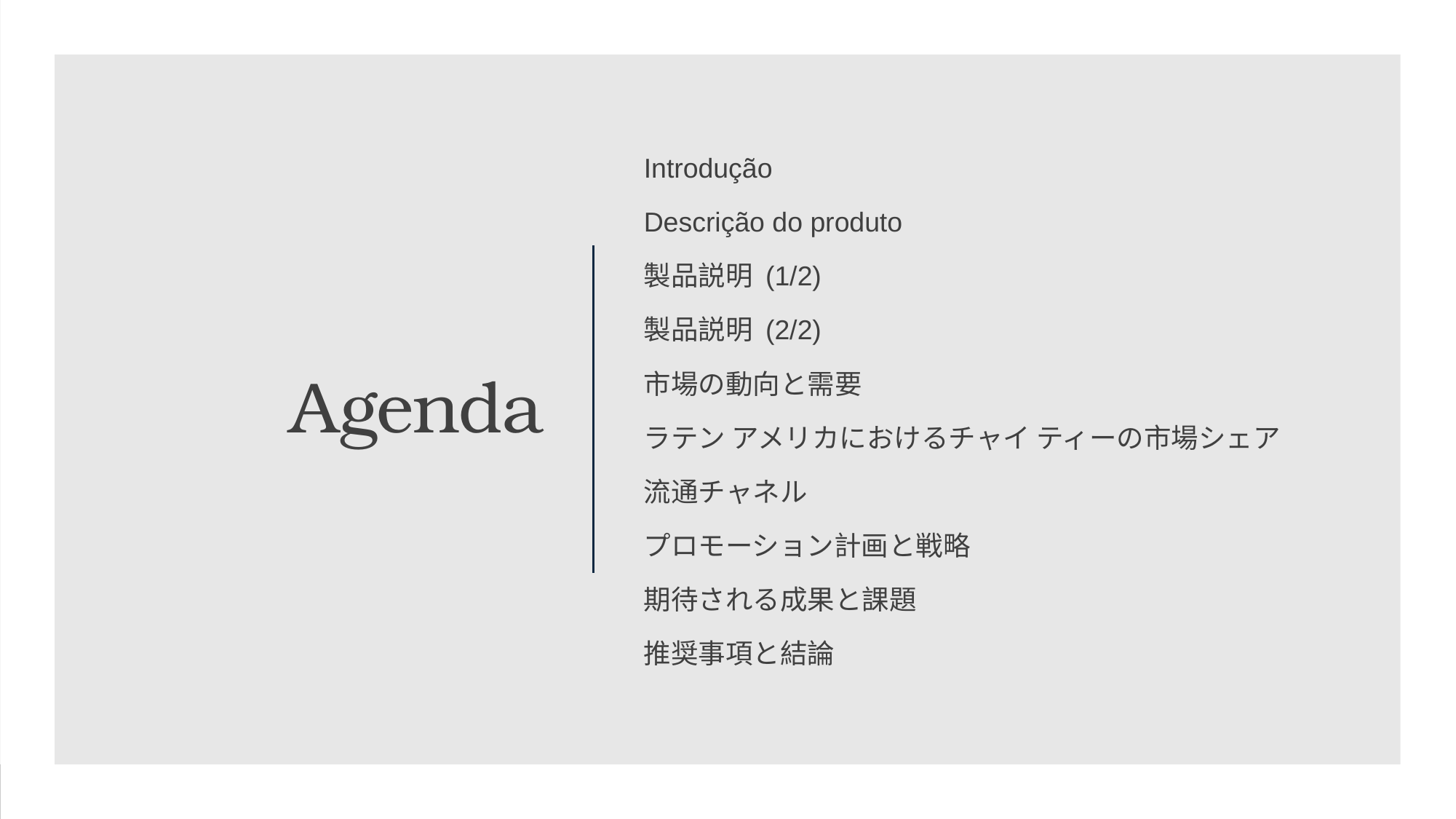

Introdução
Descrição do produto
製品説明 (1/2)
製品説明 (2/2)
市場の動向と需要
ラテン アメリカにおけるチャイ ティーの市場シェア
流通チャネル
プロモーション計画と戦略
期待される成果と課題
推奨事項と結論
# Agenda